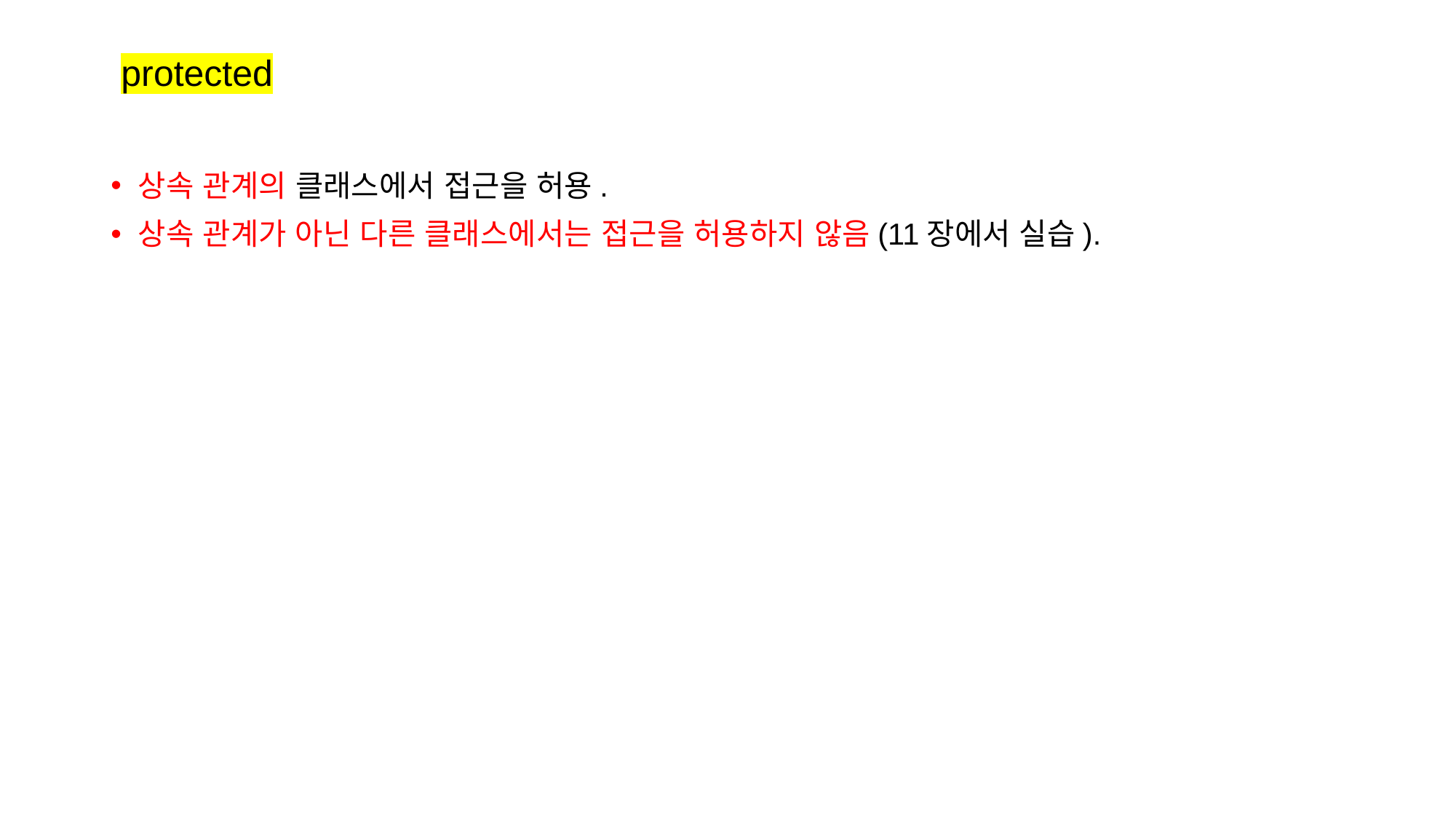

# protected

상속 관계의 클래스에서 접근을 허용.
상속 관계가 아닌 다른 클래스에서는 접근을 허용하지 않음(11장에서 실습).